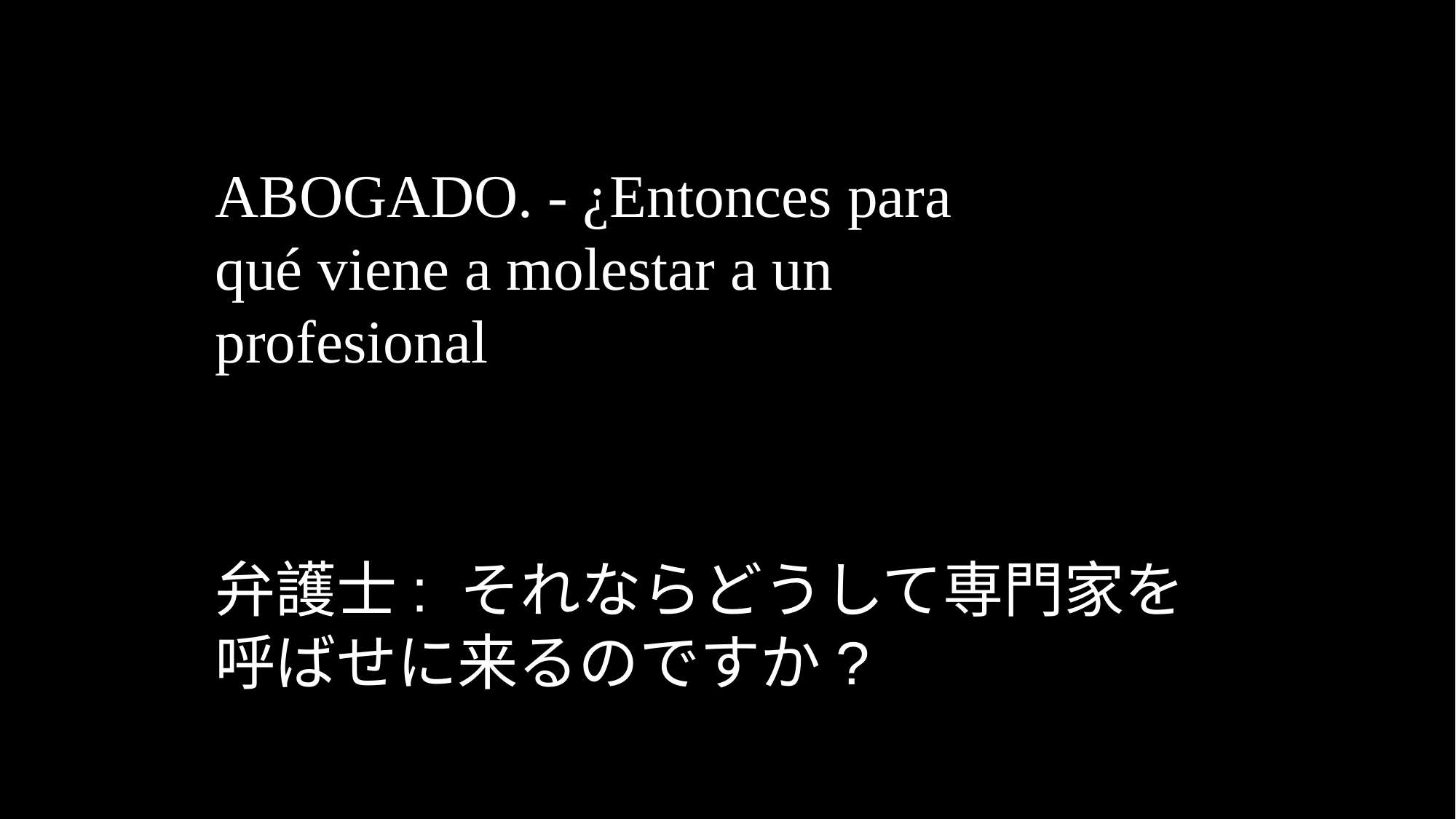

ABOGADO. - ¿Entonces para qué viene a molestar a un profesional

弁護士: それならどうして専門家を呼ばせに来るのですか?